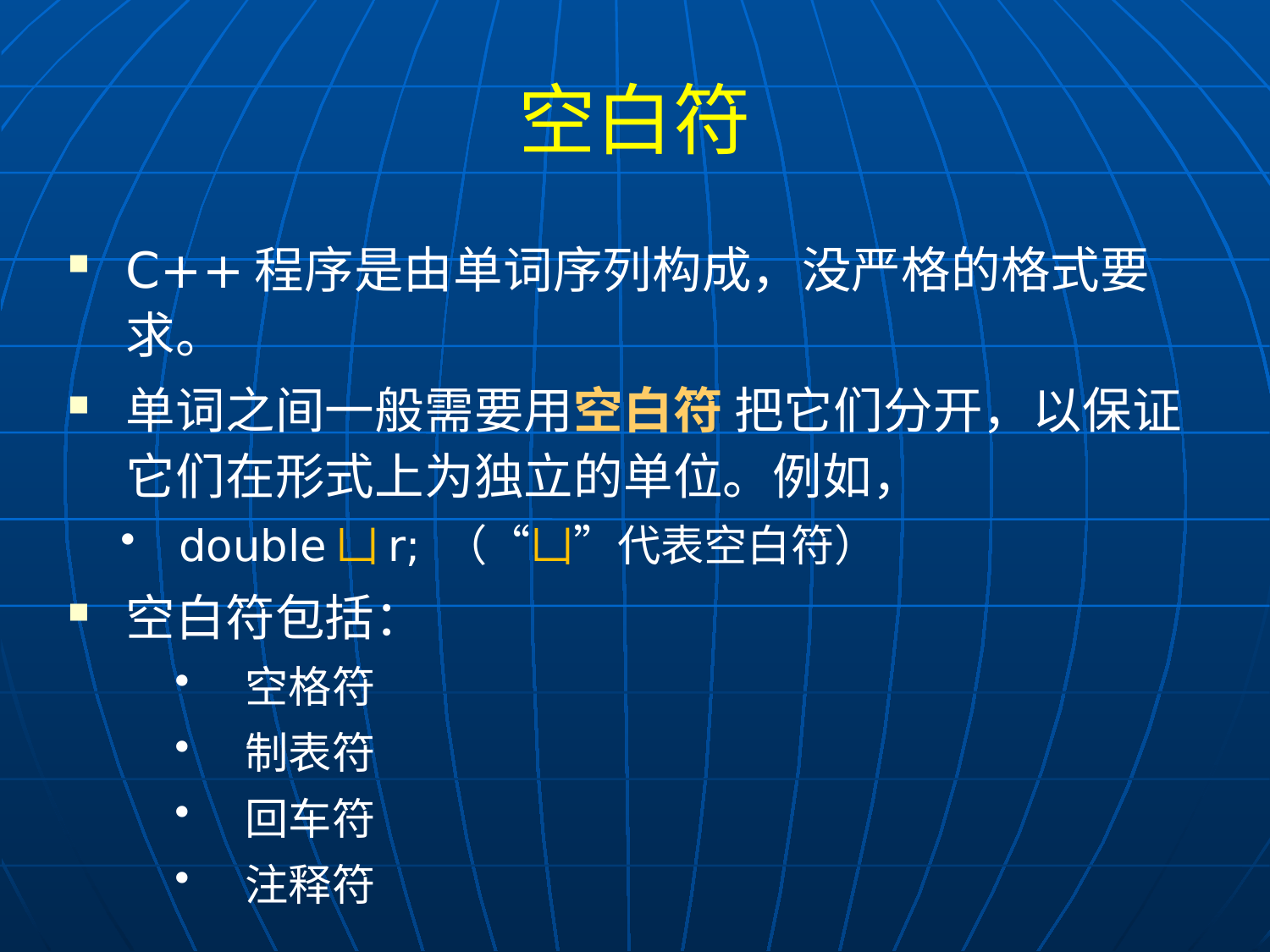

# 空白符
C++程序是由单词序列构成，没严格的格式要求。
单词之间一般需要用空白符 把它们分开，以保证它们在形式上为独立的单位。例如，
double凵r; （“凵”代表空白符）
空白符包括：
空格符
制表符
回车符
注释符